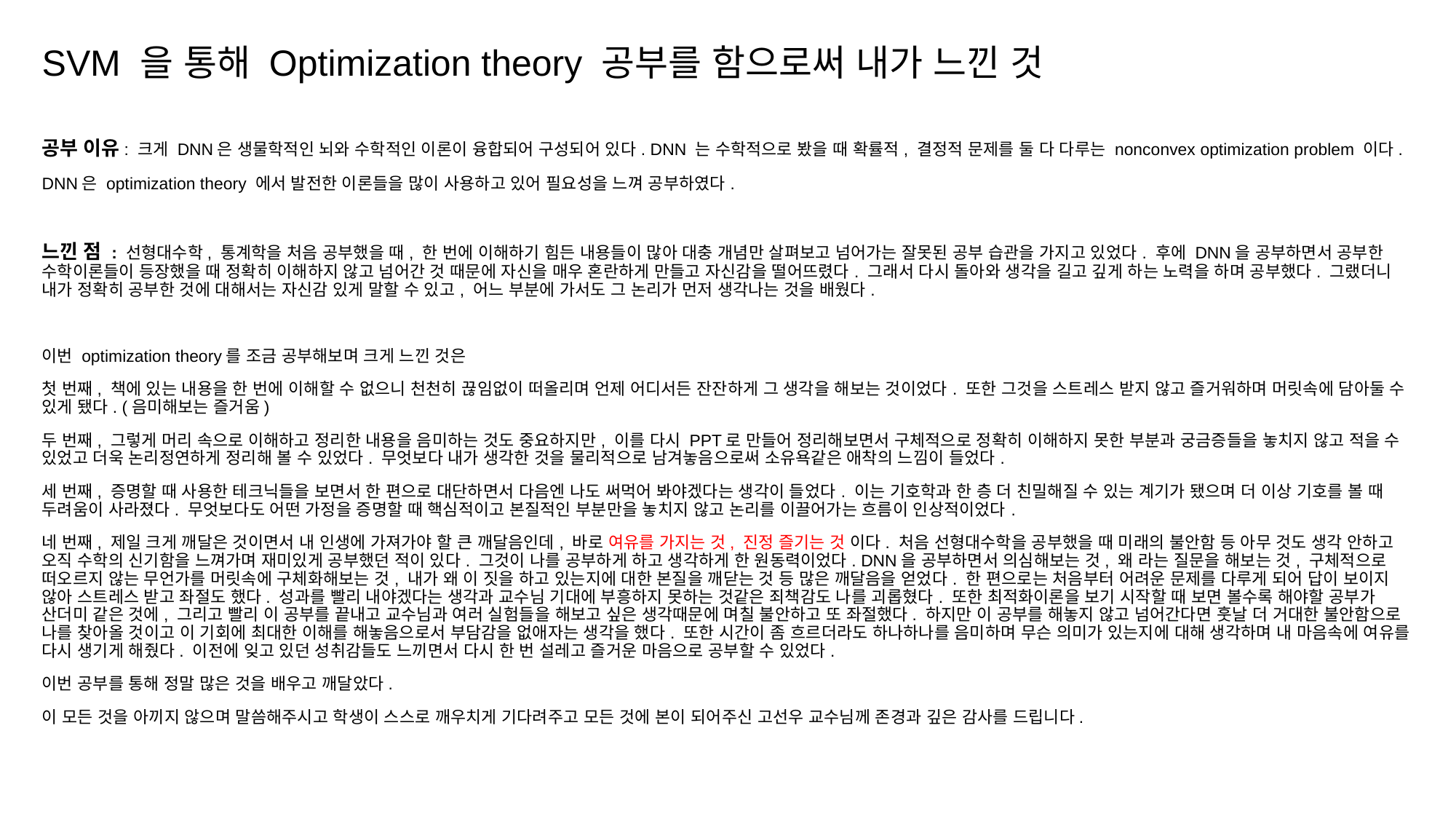

SVM 을 통해 Optimization theory 공부를 함으로써 내가 느낀 것
공부 이유: 크게 DNN은 생물학적인 뇌와 수학적인 이론이 융합되어 구성되어 있다. DNN 는 수학적으로 봤을 때 확률적, 결정적 문제를 둘 다 다루는 nonconvex optimization problem 이다.
DNN은 optimization theory 에서 발전한 이론들을 많이 사용하고 있어 필요성을 느껴 공부하였다.
느낀 점 : 선형대수학, 통계학을 처음 공부했을 때, 한 번에 이해하기 힘든 내용들이 많아 대충 개념만 살펴보고 넘어가는 잘못된 공부 습관을 가지고 있었다. 후에 DNN을 공부하면서 공부한 수학이론들이 등장했을 때 정확히 이해하지 않고 넘어간 것 때문에 자신을 매우 혼란하게 만들고 자신감을 떨어뜨렸다. 그래서 다시 돌아와 생각을 길고 깊게 하는 노력을 하며 공부했다. 그랬더니 내가 정확히 공부한 것에 대해서는 자신감 있게 말할 수 있고, 어느 부분에 가서도 그 논리가 먼저 생각나는 것을 배웠다.

이번 optimization theory를 조금 공부해보며 크게 느낀 것은
첫 번째, 책에 있는 내용을 한 번에 이해할 수 없으니 천천히 끊임없이 떠올리며 언제 어디서든 잔잔하게 그 생각을 해보는 것이었다. 또한 그것을 스트레스 받지 않고 즐거워하며 머릿속에 담아둘 수 있게 됐다. (음미해보는 즐거움)
두 번째, 그렇게 머리 속으로 이해하고 정리한 내용을 음미하는 것도 중요하지만, 이를 다시 PPT로 만들어 정리해보면서 구체적으로 정확히 이해하지 못한 부분과 궁금증들을 놓치지 않고 적을 수 있었고 더욱 논리정연하게 정리해 볼 수 있었다. 무엇보다 내가 생각한 것을 물리적으로 남겨놓음으로써 소유욕같은 애착의 느낌이 들었다.
세 번째, 증명할 때 사용한 테크닉들을 보면서 한 편으로 대단하면서 다음엔 나도 써먹어 봐야겠다는 생각이 들었다. 이는 기호학과 한 층 더 친밀해질 수 있는 계기가 됐으며 더 이상 기호를 볼 때 두려움이 사라졌다. 무엇보다도 어떤 가정을 증명할 때 핵심적이고 본질적인 부분만을 놓치지 않고 논리를 이끌어가는 흐름이 인상적이었다.
네 번째, 제일 크게 깨달은 것이면서 내 인생에 가져가야 할 큰 깨달음인데, 바로 여유를 가지는 것, 진정 즐기는 것 이다. 처음 선형대수학을 공부했을 때 미래의 불안함 등 아무 것도 생각 안하고 오직 수학의 신기함을 느껴가며 재미있게 공부했던 적이 있다. 그것이 나를 공부하게 하고 생각하게 한 원동력이었다. DNN을 공부하면서 의심해보는 것, 왜 라는 질문을 해보는 것, 구체적으로 떠오르지 않는 무언가를 머릿속에 구체화해보는 것, 내가 왜 이 짓을 하고 있는지에 대한 본질을 깨닫는 것 등 많은 깨달음을 얻었다. 한 편으로는 처음부터 어려운 문제를 다루게 되어 답이 보이지 않아 스트레스 받고 좌절도 했다. 성과를 빨리 내야겠다는 생각과 교수님 기대에 부흥하지 못하는 것같은 죄책감도 나를 괴롭혔다. 또한 최적화이론을 보기 시작할 때 보면 볼수록 해야할 공부가 산더미 같은 것에, 그리고 빨리 이 공부를 끝내고 교수님과 여러 실험들을 해보고 싶은 생각때문에 며칠 불안하고 또 좌절했다. 하지만 이 공부를 해놓지 않고 넘어간다면 훗날 더 거대한 불안함으로 나를 찾아올 것이고 이 기회에 최대한 이해를 해놓음으로서 부담감을 없애자는 생각을 했다. 또한 시간이 좀 흐르더라도 하나하나를 음미하며 무슨 의미가 있는지에 대해 생각하며 내 마음속에 여유를 다시 생기게 해줬다. 이전에 잊고 있던 성취감들도 느끼면서 다시 한 번 설레고 즐거운 마음으로 공부할 수 있었다.
이번 공부를 통해 정말 많은 것을 배우고 깨달았다.
이 모든 것을 아끼지 않으며 말씀해주시고 학생이 스스로 깨우치게 기다려주고 모든 것에 본이 되어주신 고선우 교수님께 존경과 깊은 감사를 드립니다.